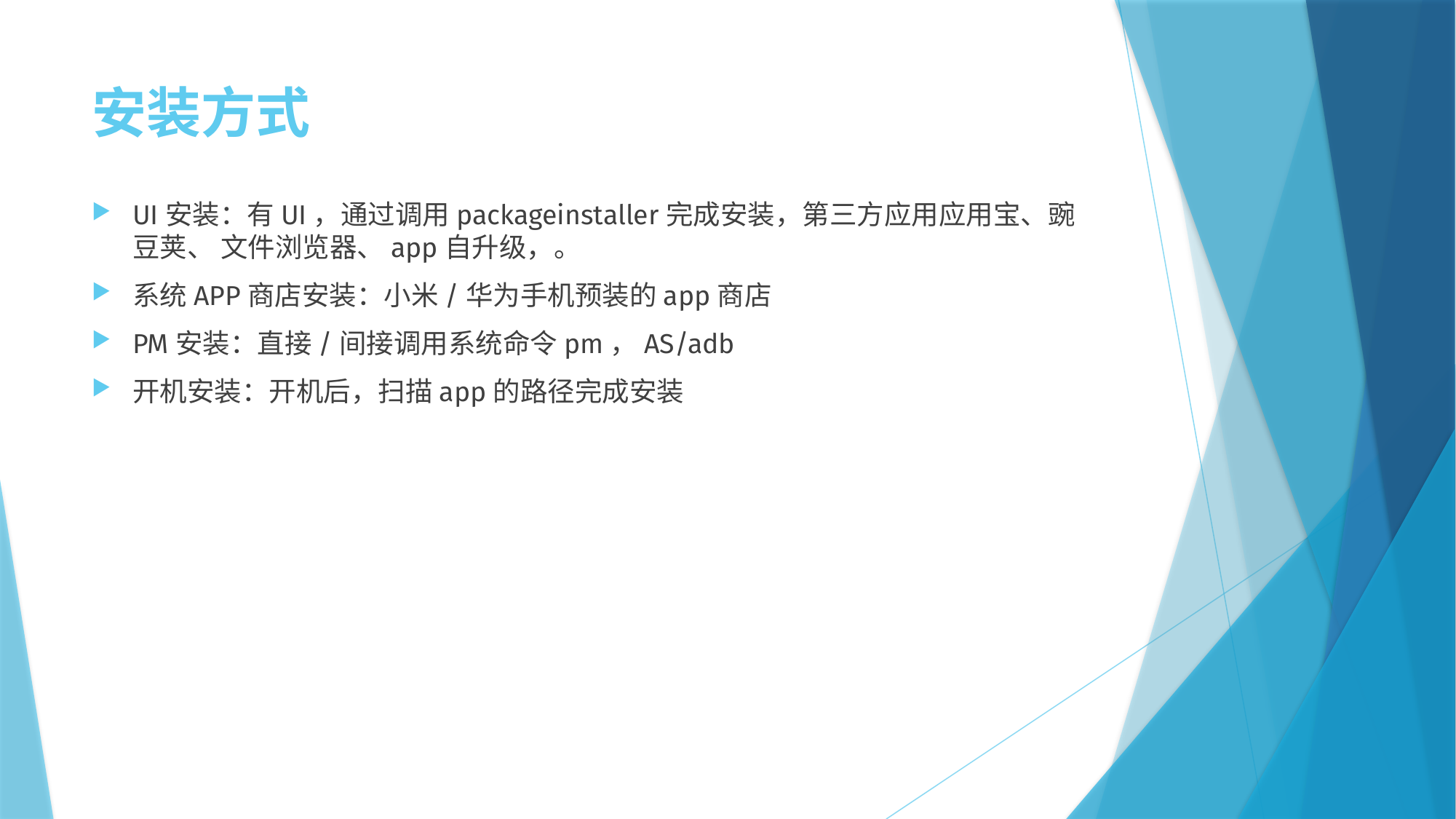

# 安装方式
UI安装：有UI，通过调用packageinstaller完成安装，第三方应用应用宝、豌豆荚、 文件浏览器、app自升级，。
系统APP商店安装：小米/华为手机预装的app商店
PM安装：直接/间接调用系统命令pm，AS/adb
开机安装：开机后，扫描app的路径完成安装